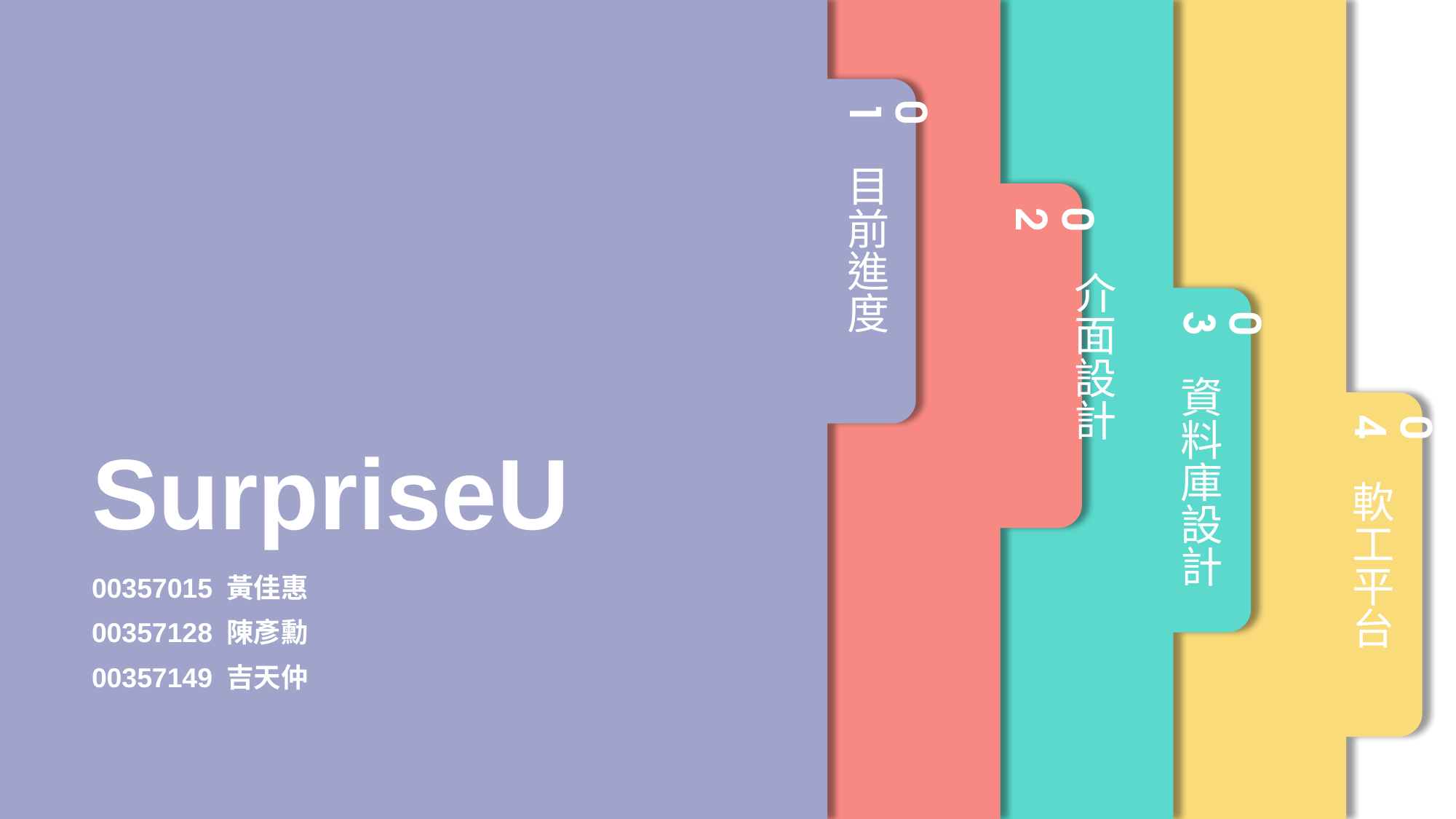

01
目前進度
02
介面設計

03
資料庫設計
04
SurpriseU
軟工平台
00357015 黃佳惠
00357128 陳彥勳
00357149 吉天仲